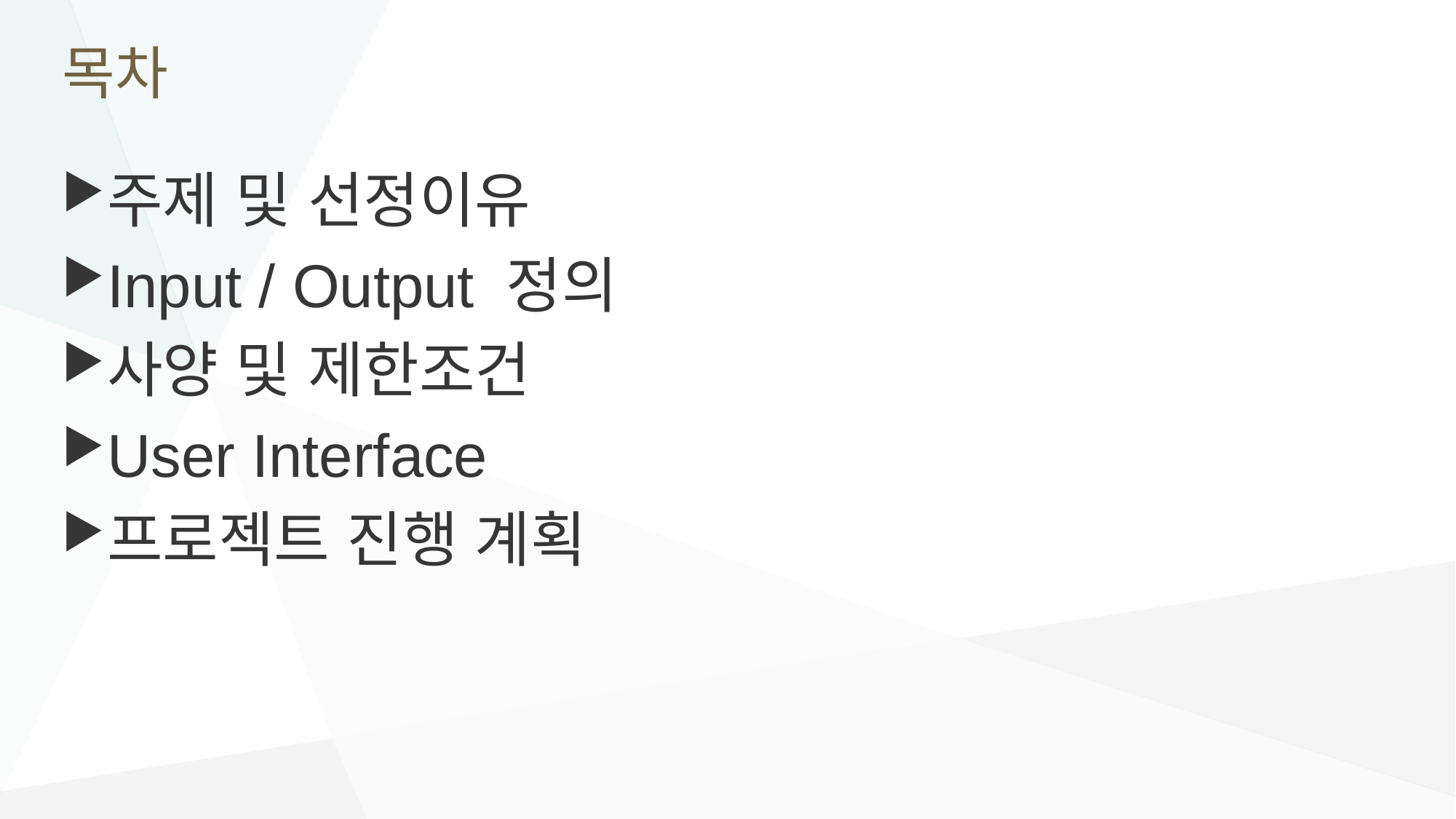

# 목차
주제 및 선정이유
Input / Output 정의
사양 및 제한조건
User Interface
프로젝트 진행 계획